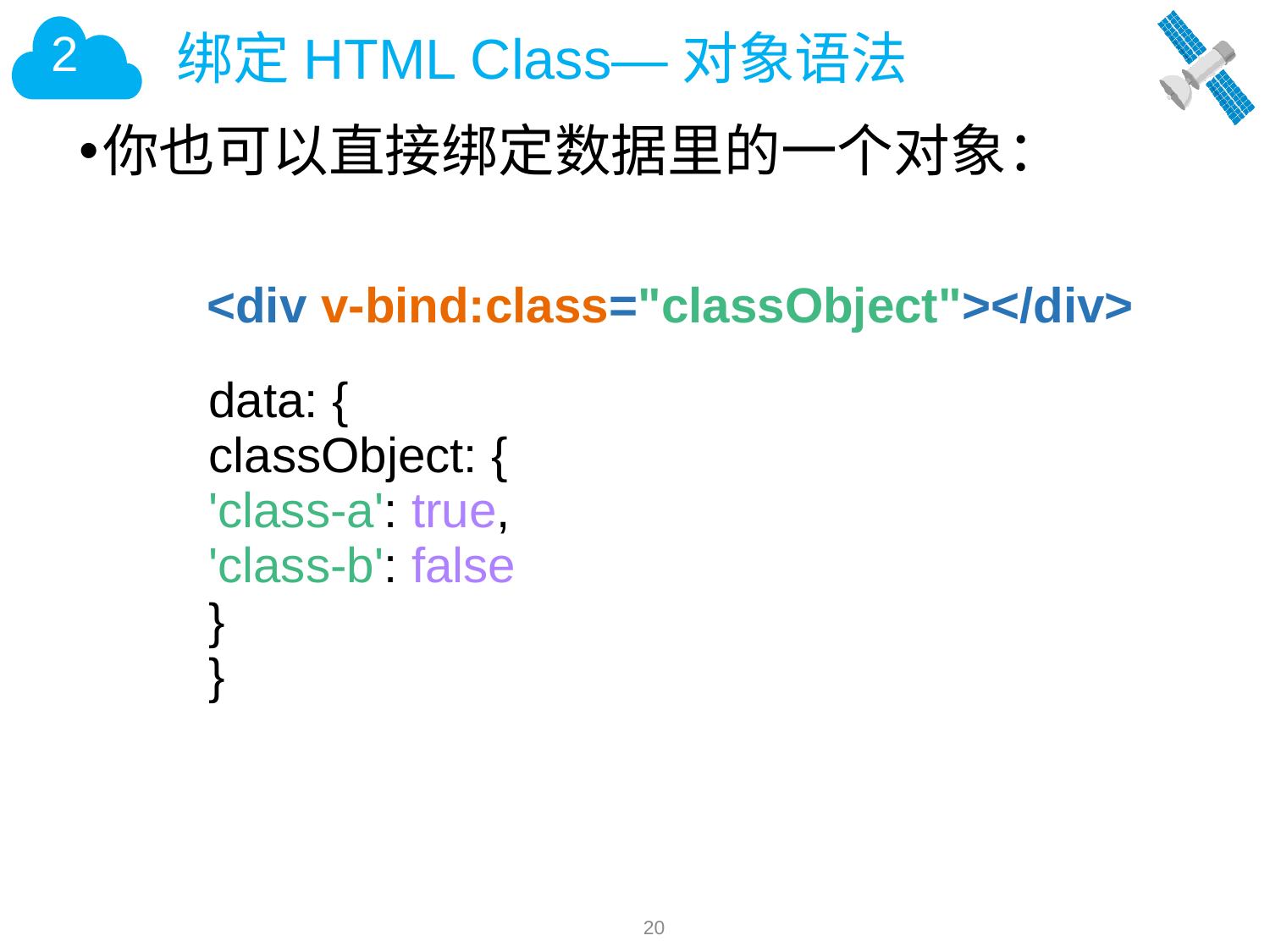

# 绑定HTML Class—对象语法
你也可以直接绑定数据里的一个对象：
| <div v-bind:class="classObject"></div> |
| --- |
| data: { classObject: { 'class-a': true, 'class-b': false } } |
| --- |
|  |
|  |
20